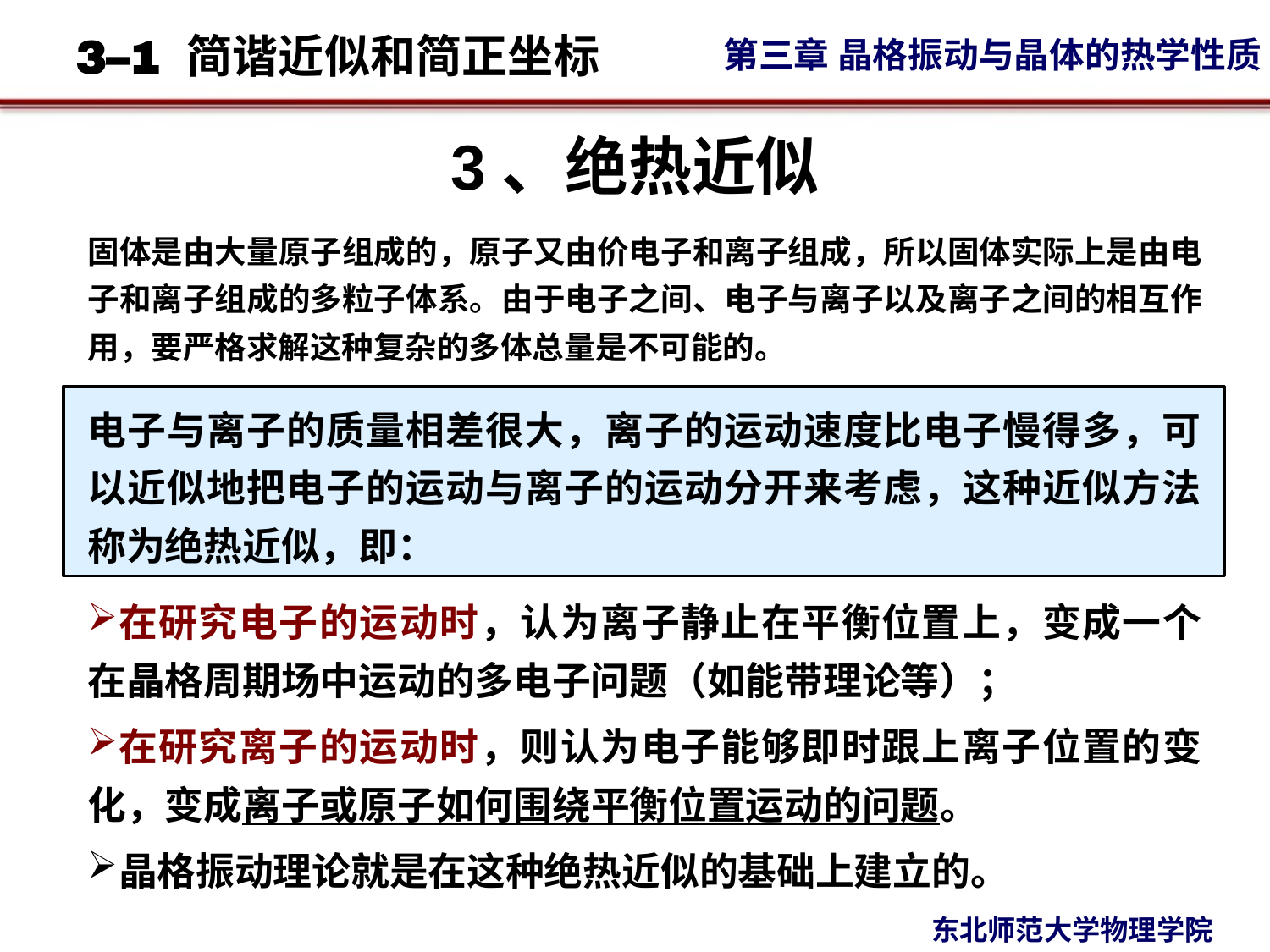

# 3、绝热近似
固体是由大量原子组成的，原子又由价电子和离子组成，所以固体实际上是由电子和离子组成的多粒子体系。由于电子之间、电子与离子以及离子之间的相互作用，要严格求解这种复杂的多体总量是不可能的。
电子与离子的质量相差很大，离子的运动速度比电子慢得多，可以近似地把电子的运动与离子的运动分开来考虑，这种近似方法称为绝热近似，即：
在研究电子的运动时，认为离子静止在平衡位置上，变成一个在晶格周期场中运动的多电子问题（如能带理论等）；
在研究离子的运动时，则认为电子能够即时跟上离子位置的变化，变成离子或原子如何围绕平衡位置运动的问题。
晶格振动理论就是在这种绝热近似的基础上建立的。